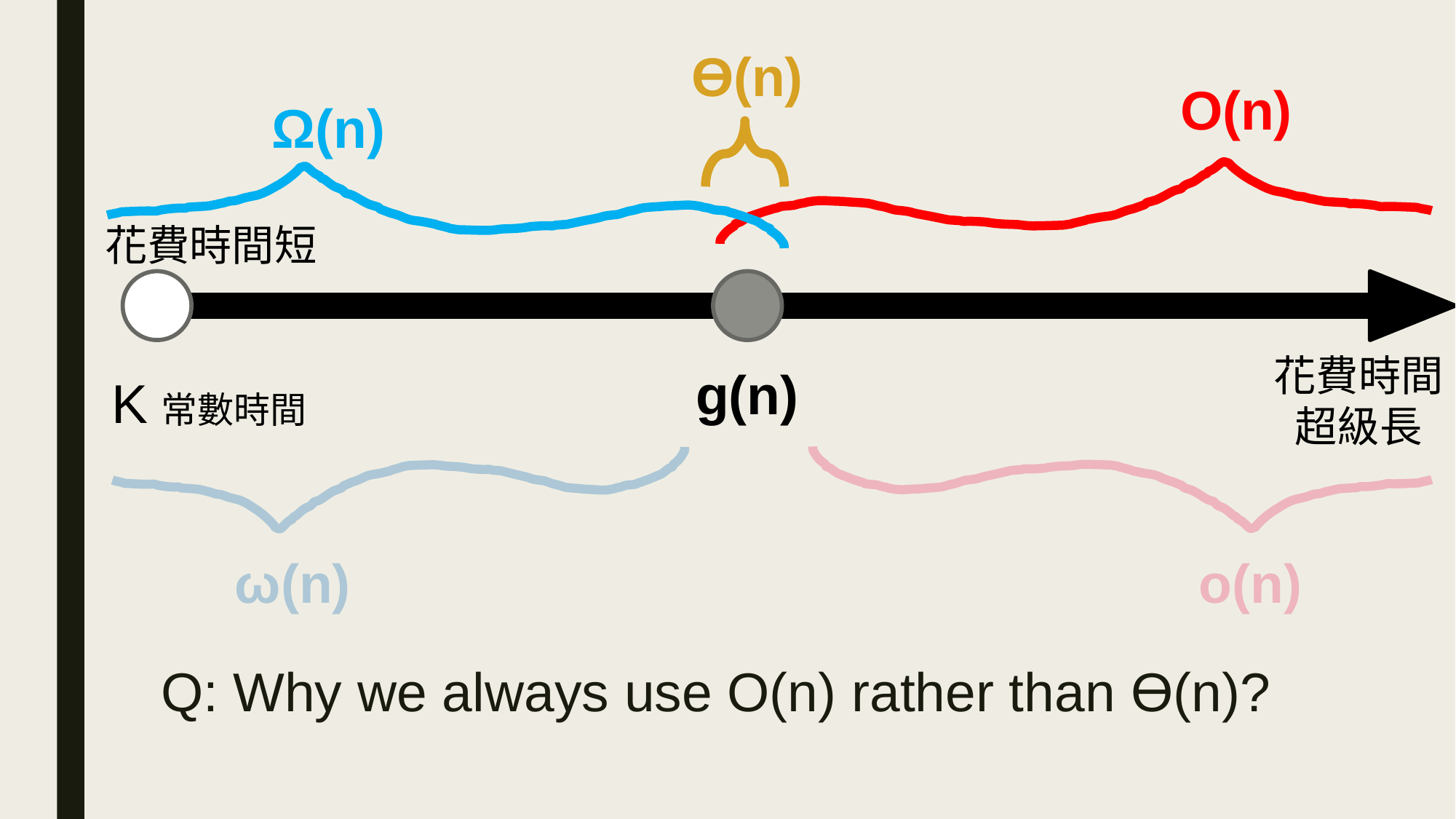

ϴ(n)
O(n)
Ω(n)

花費時間短

g(n)
K常數時間

ω(n)
o(n)
花費時間
超級長
# Q: Why we always use O(n) rather than ϴ(n)?